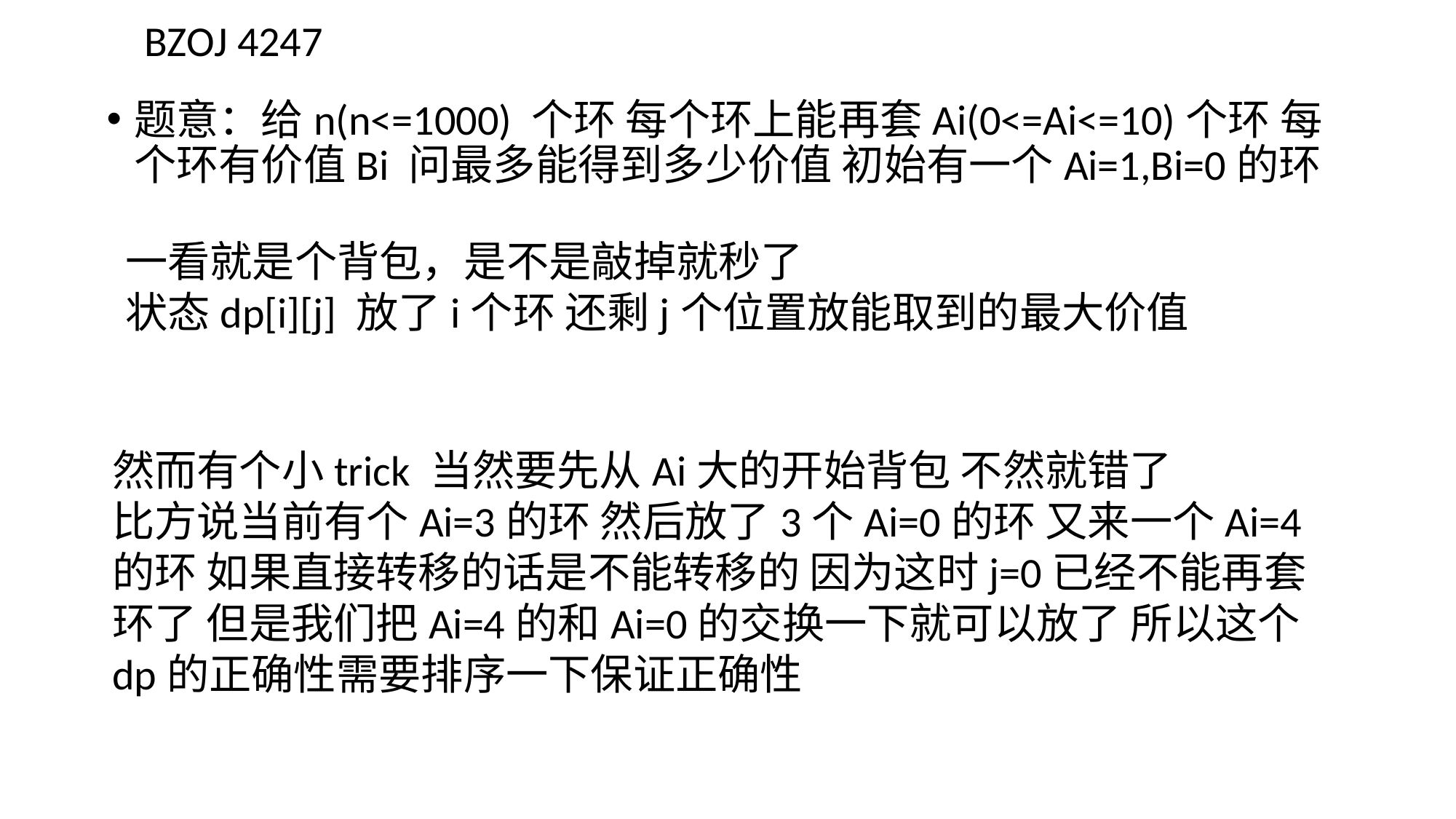

BZOJ 4247
题意：给n(n<=1000) 个环 每个环上能再套Ai(0<=Ai<=10)个环 每个环有价值Bi 问最多能得到多少价值 初始有一个Ai=1,Bi=0的环

一看就是个背包，是不是敲掉就秒了
状态dp[i][j] 放了i个环 还剩j个位置放能取到的最大价值
然而有个小trick 当然要先从Ai大的开始背包 不然就错了
比方说当前有个Ai=3的环 然后放了3个Ai=0的环 又来一个Ai=4的环 如果直接转移的话是不能转移的 因为这时j=0已经不能再套环了 但是我们把Ai=4的和Ai=0的交换一下就可以放了 所以这个dp的正确性需要排序一下保证正确性